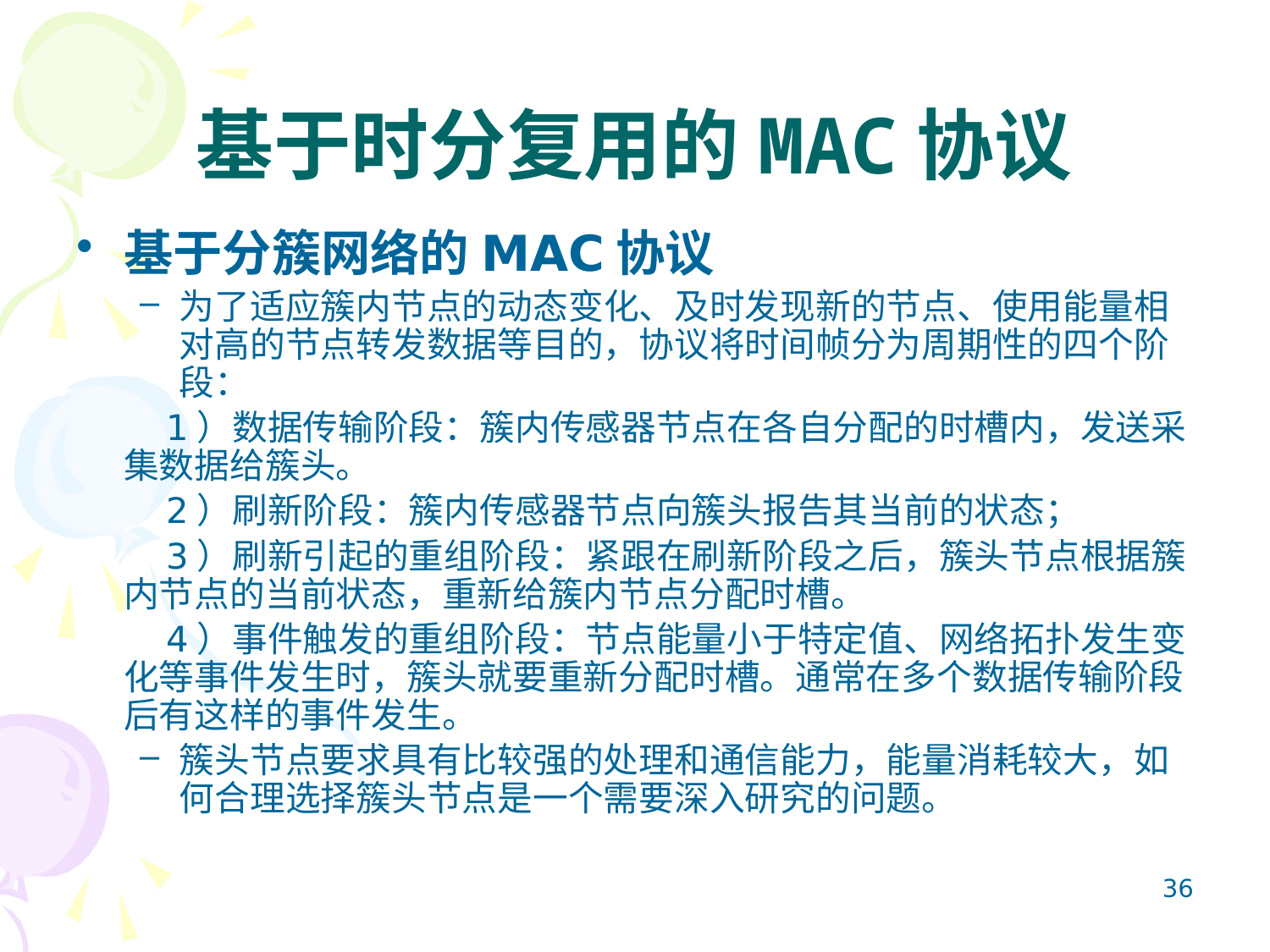

# 基于时分复用的MAC协议
基于分簇网络的MAC协议
为了适应簇内节点的动态变化、及时发现新的节点、使用能量相对高的节点转发数据等目的，协议将时间帧分为周期性的四个阶段：
        1）数据传输阶段：簇内传感器节点在各自分配的时槽内，发送采 集数据给簇头。
        2）刷新阶段：簇内传感器节点向簇头报告其当前的状态；
        3）刷新引起的重组阶段：紧跟在刷新阶段之后，簇头节点根据簇内节点的当前状态，重新给簇内节点分配时槽。
        4）事件触发的重组阶段：节点能量小于特定值、网络拓扑发生变化等事件发生时，簇头就要重新分配时槽。通常在多个数据传输阶段后有这样的事件发生。
簇头节点要求具有比较强的处理和通信能力，能量消耗较大，如何合理选择簇头节点是一个需要深入研究的问题。
36